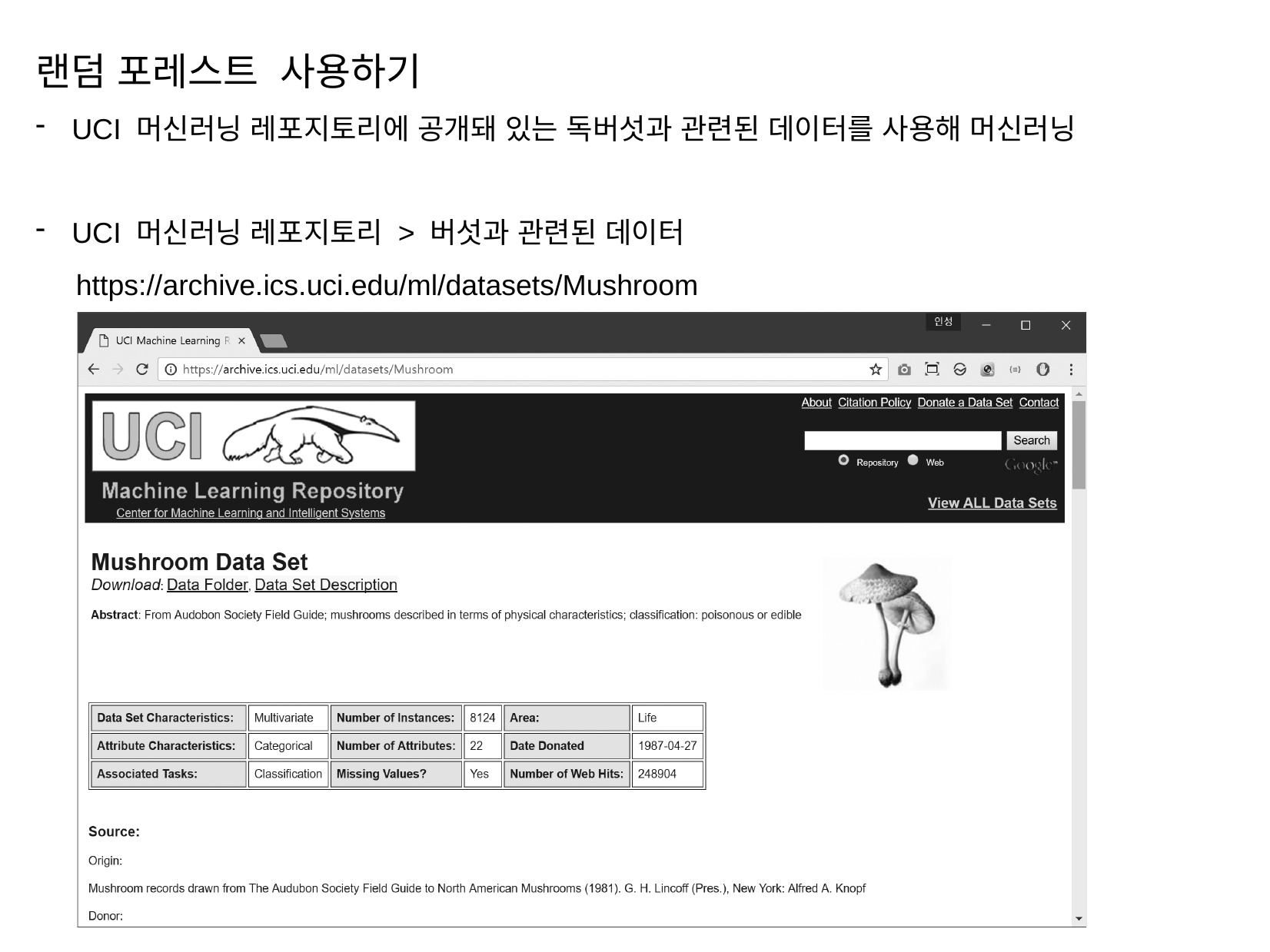

랜덤 포레스트  사용하기
UCI 머신러닝 레포지토리에 공개돼 있는 독버섯과 관련된 데이터를 사용해 머신러닝

UCI 머신러닝 레포지토리 > 버섯과 관련된 데이터
     https://archive.ics.uci.edu/ml/datasets/Mushroom